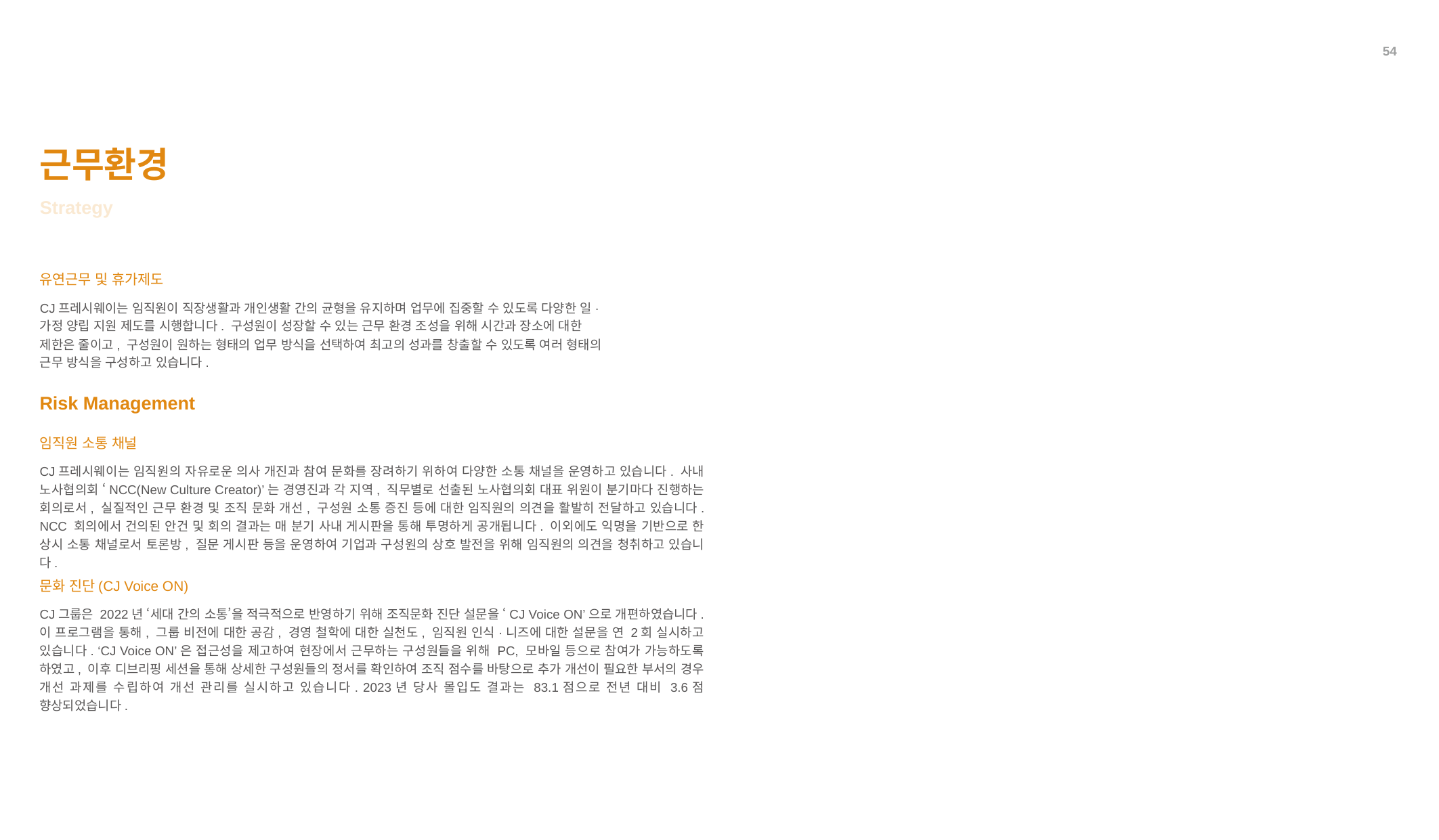

54
근무환경
Strategy
유연근무 및 휴가제도
CJ프레시웨이는 임직원이 직장생활과 개인생활 간의 균형을 유지하며 업무에 집중할 수 있도록 다양한 일·가정 양립 지원 제도를 시행합니다. 구성원이 성장할 수 있는 근무 환경 조성을 위해 시간과 장소에 대한 제한은 줄이고, 구성원이 원하는 형태의 업무 방식을 선택하여 최고의 성과를 창출할 수 있도록 여러 형태의 근무 방식을 구성하고 있습니다.
Risk Management
임직원 소통 채널
CJ프레시웨이는 임직원의 자유로운 의사 개진과 참여 문화를 장려하기 위하여 다양한 소통 채널을 운영하고 있습니다. 사내 노사협의회 ‘NCC(New Culture Creator)’는 경영진과 각 지역, 직무별로 선출된 노사협의회 대표 위원이 분기마다 진행하는 회의로서, 실질적인 근무 환경 및 조직 문화 개선, 구성원 소통 증진 등에 대한 임직원의 의견을 활발히 전달하고 있습니다. NCC 회의에서 건의된 안건 및 회의 결과는 매 분기 사내 게시판을 통해 투명하게 공개됩니다. 이외에도 익명을 기반으로 한 상시 소통 채널로서 토론방, 질문 게시판 등을 운영하여 기업과 구성원의 상호 발전을 위해 임직원의 의견을 청취하고 있습니다.
문화 진단(CJ Voice ON)
CJ그룹은 2022년 ‘세대 간의 소통’을 적극적으로 반영하기 위해 조직문화 진단 설문을 ‘CJ Voice ON’으로 개편하였습니다. 이 프로그램을 통해, 그룹 비전에 대한 공감, 경영 철학에 대한 실천도, 임직원 인식·니즈에 대한 설문을 연 2회 실시하고 있습니다. ‘CJ Voice ON’은 접근성을 제고하여 현장에서 근무하는 구성원들을 위해 PC, 모바일 등으로 참여가 가능하도록 하였고, 이후 디브리핑 세션을 통해 상세한 구성원들의 정서를 확인하여 조직 점수를 바탕으로 추가 개선이 필요한 부서의 경우 개선 과제를 수립하여 개선 관리를 실시하고 있습니다. 2023년 당사 몰입도 결과는 83.1점으로 전년 대비 3.6점 향상되었습니다.